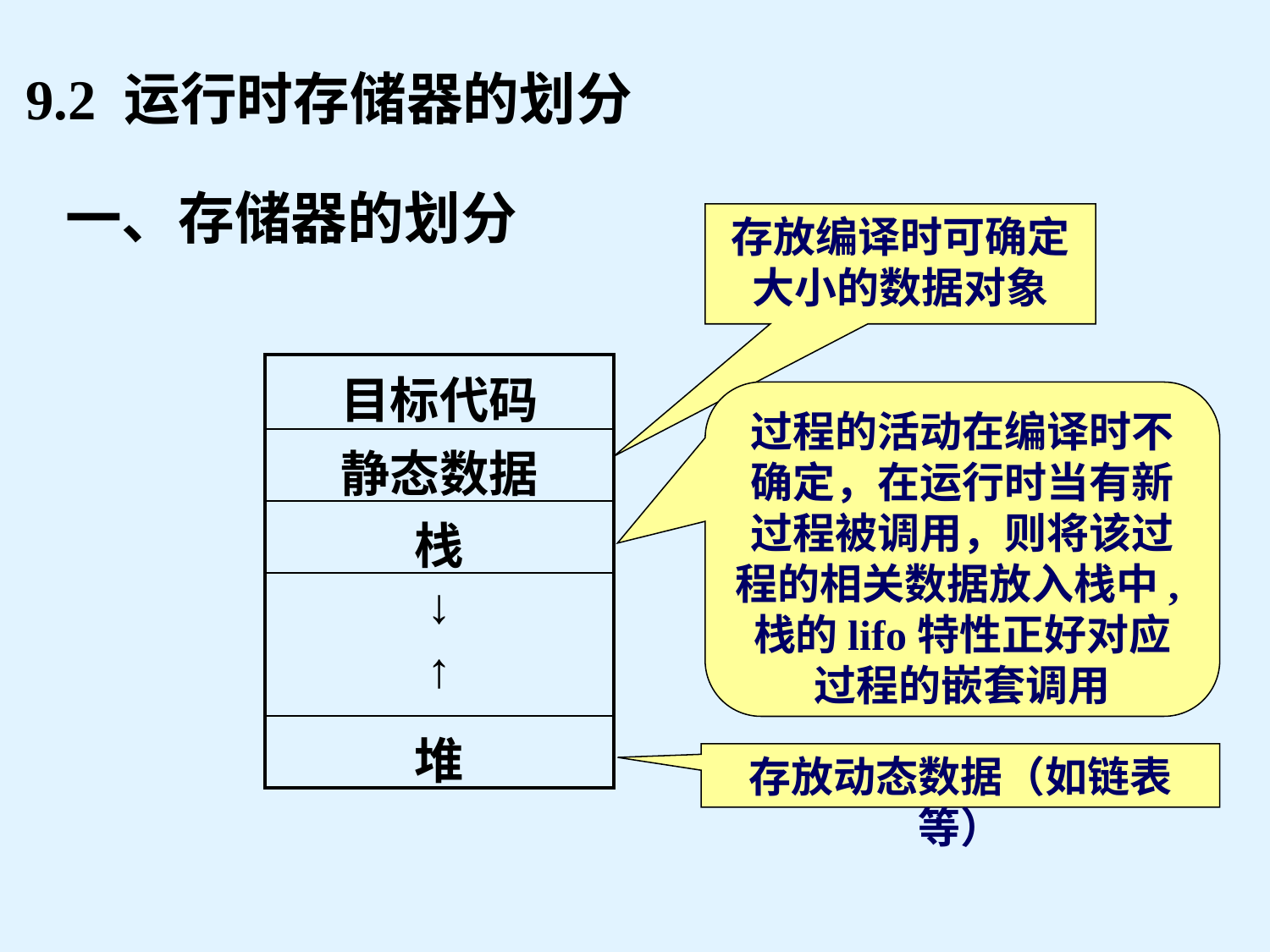

9.2 运行时存储器的划分
一、存储器的划分
存放编译时可确定大小的数据对象
| 目标代码 |
| --- |
| 静态数据 |
| 栈 |
| ↓ ↑ |
| 堆 |
过程的活动在编译时不确定，在运行时当有新过程被调用，则将该过程的相关数据放入栈中,栈的lifo特性正好对应过程的嵌套调用
存放动态数据（如链表等）